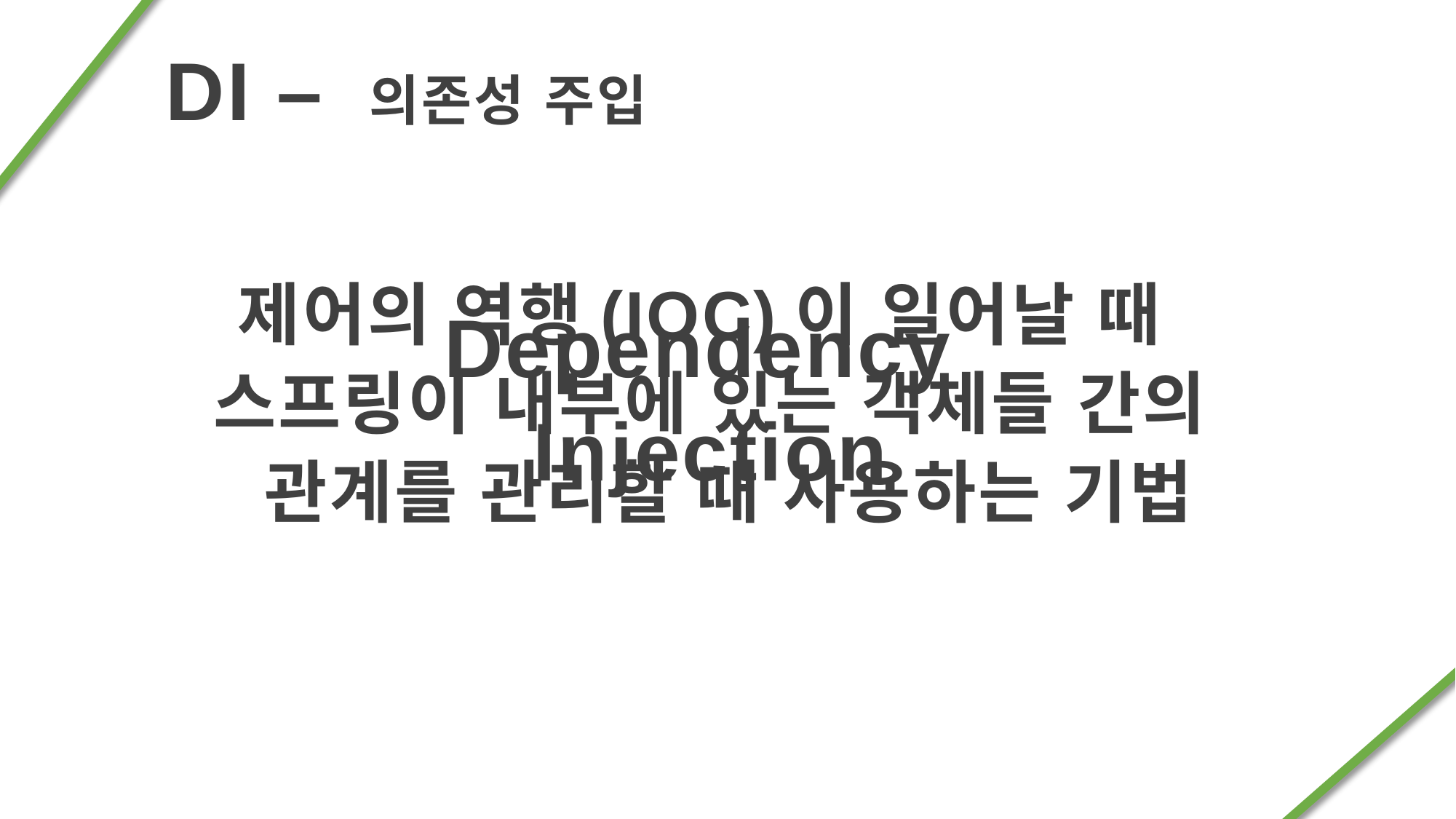

DI – 의존성 주입
제어의 역행(IOC)이 일어날 때
스프링이 내부에 있는 객체들 간의
 관계를 관리할 때 사용하는 기법
Dependency
Injection